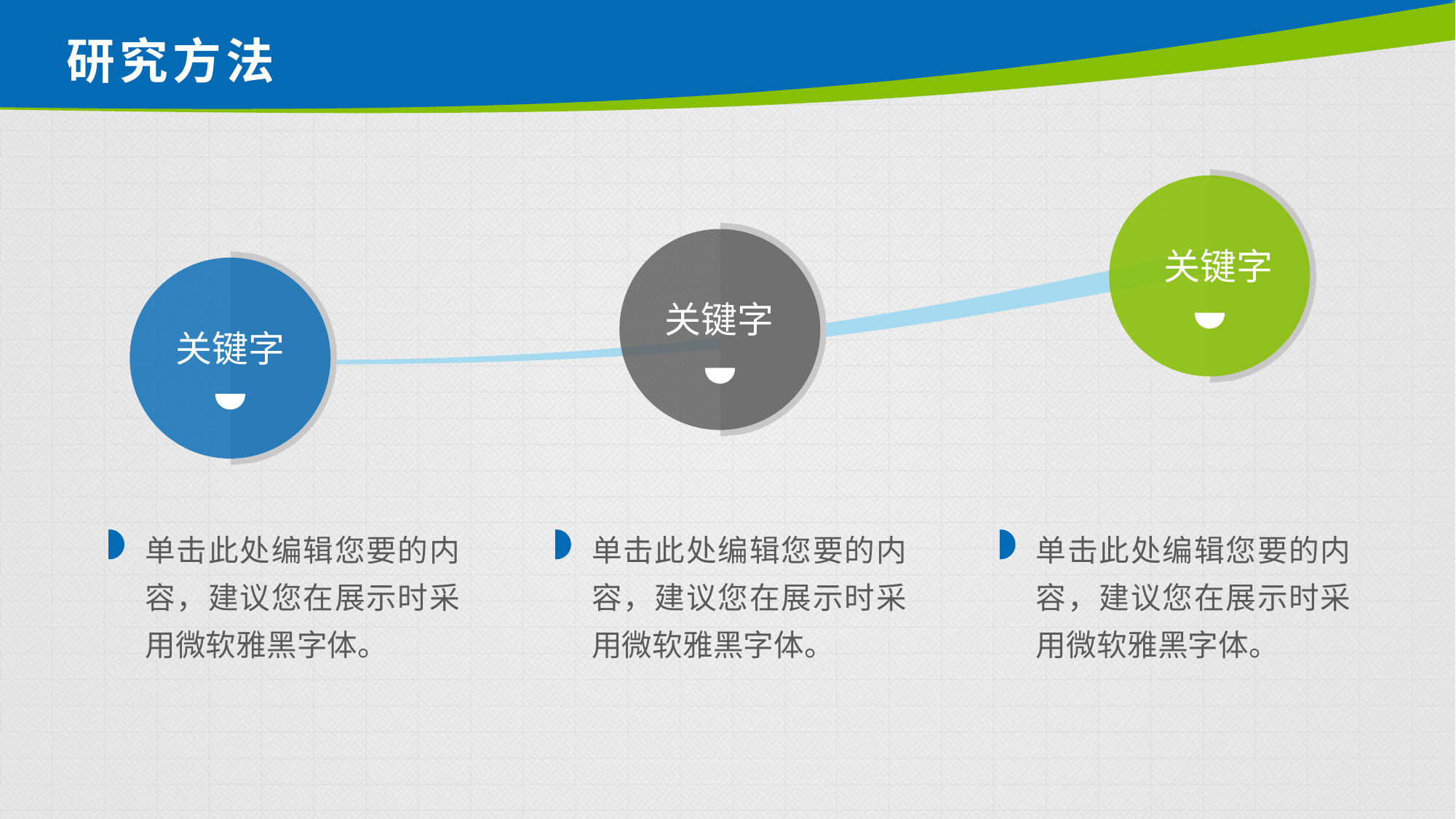

# 研究方法

关键字

关键字

关键字

单击此处编辑您要的内容，建议您在展示时采用微软雅黑字体。

单击此处编辑您要的内容，建议您在展示时采用微软雅黑字体。

单击此处编辑您要的内容，建议您在展示时采用微软雅黑字体。